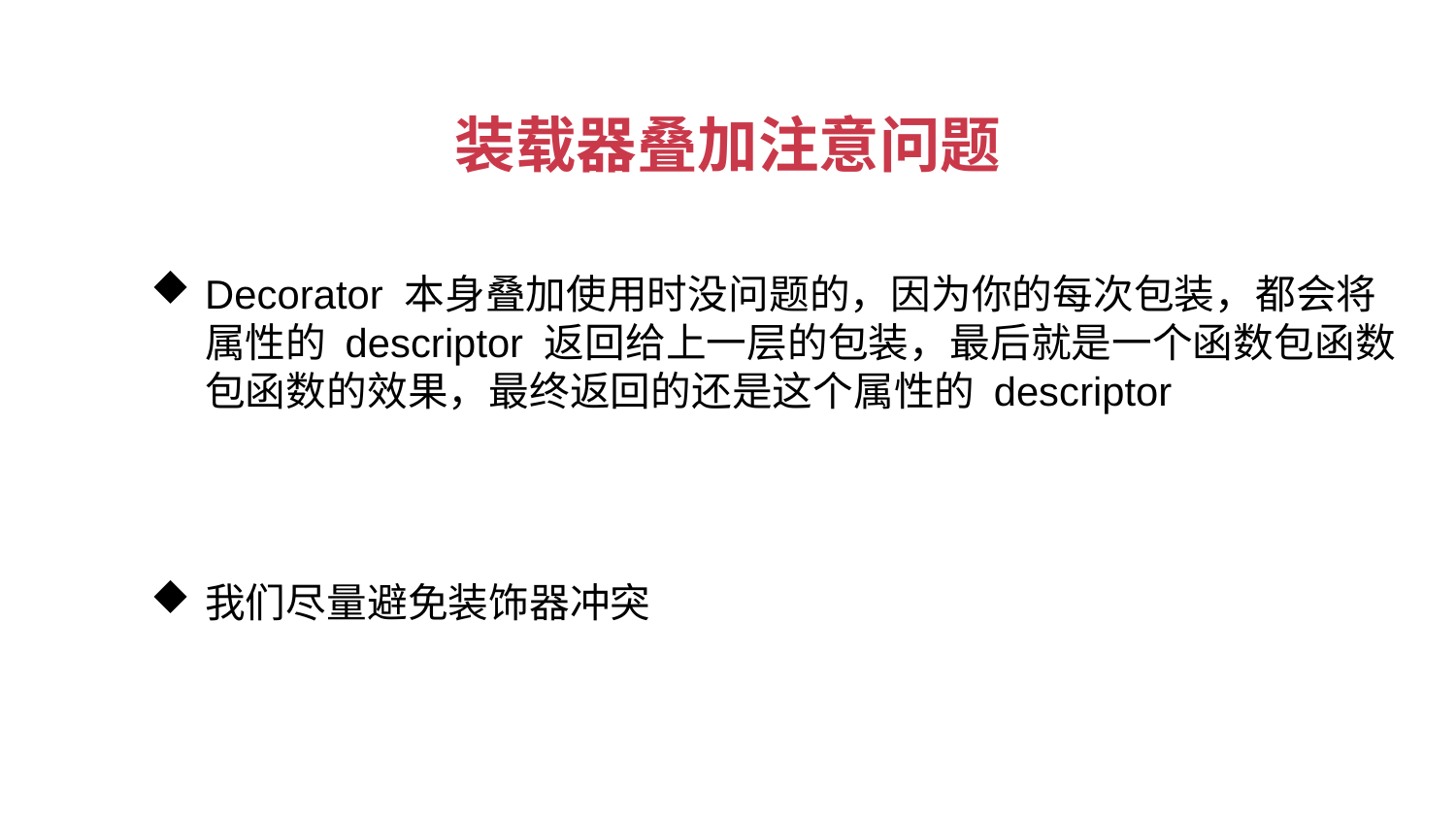

装载器叠加注意问题
Decorator 本身叠加使用时没问题的，因为你的每次包装，都会将属性的 descriptor 返回给上一层的包装，最后就是一个函数包函数包函数的效果，最终返回的还是这个属性的 descriptor
我们尽量避免装饰器冲突